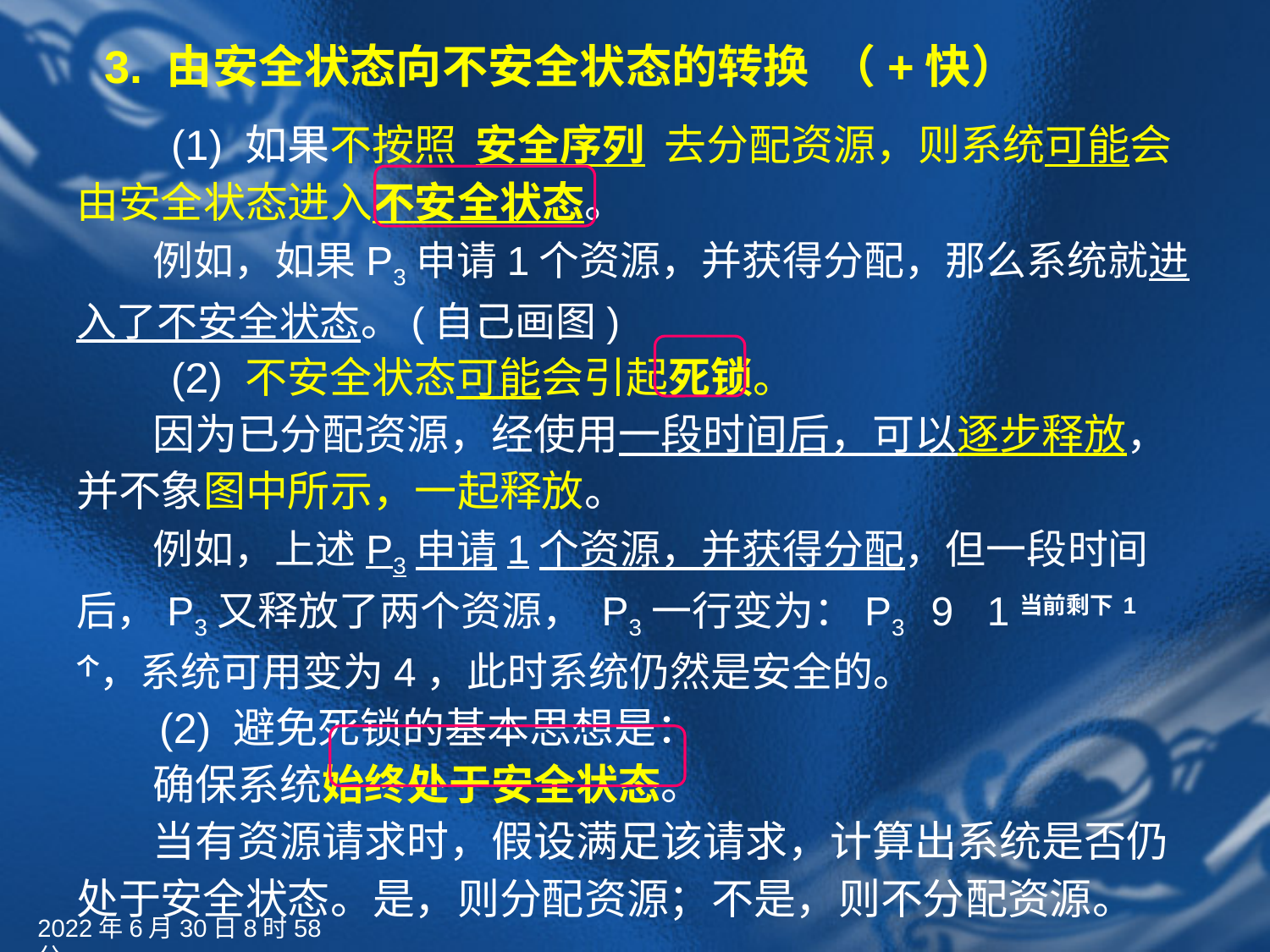

# 3. 由安全状态向不安全状态的转换  （+快）
　　(1) 如果不按照  安全序列  去分配资源，则系统可能会由安全状态进入不安全状态。
       例如，如果P3申请1个资源，并获得分配，那么系统就进入了不安全状态。(自己画图)
        (2) 不安全状态可能会引起死锁。
       因为已分配资源，经使用一段时间后，可以逐步释放，并不象图中所示，一起释放。
       例如，上述P3申请1个资源，并获得分配，但一段时间后，P3又释放了两个资源， P3一行变为：P3    9   1当前剩下1个，系统可用变为4，此时系统仍然是安全的。
       (2) 避免死锁的基本思想是：
       确保系统始终处于安全状态。
       当有资源请求时，假设满足该请求，计算出系统是否仍处于安全状态。是，则分配资源；不是，则不分配资源。

2022年6月30日8时58分